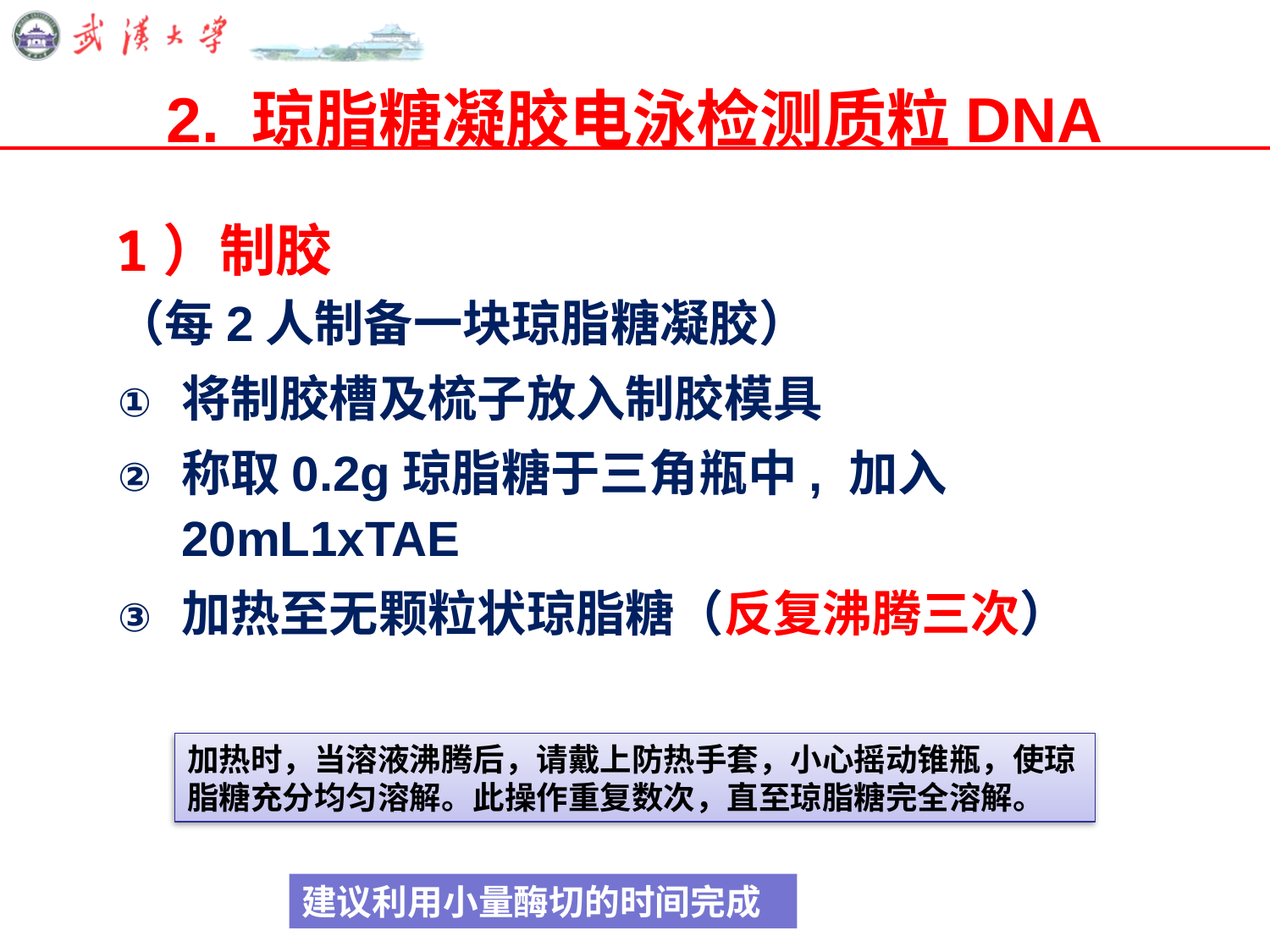

# 2. 琼脂糖凝胶电泳检测质粒DNA

1）制胶
（每2人制备一块琼脂糖凝胶）
将制胶槽及梳子放入制胶模具
称取0.2g琼脂糖于三角瓶中, 加入20mL1xTAE
加热至无颗粒状琼脂糖（反复沸腾三次）

加热时，当溶液沸腾后，请戴上防热手套，小心摇动锥瓶，使琼脂糖充分均匀溶解。此操作重复数次，直至琼脂糖完全溶解。
建议利用小量酶切的时间完成